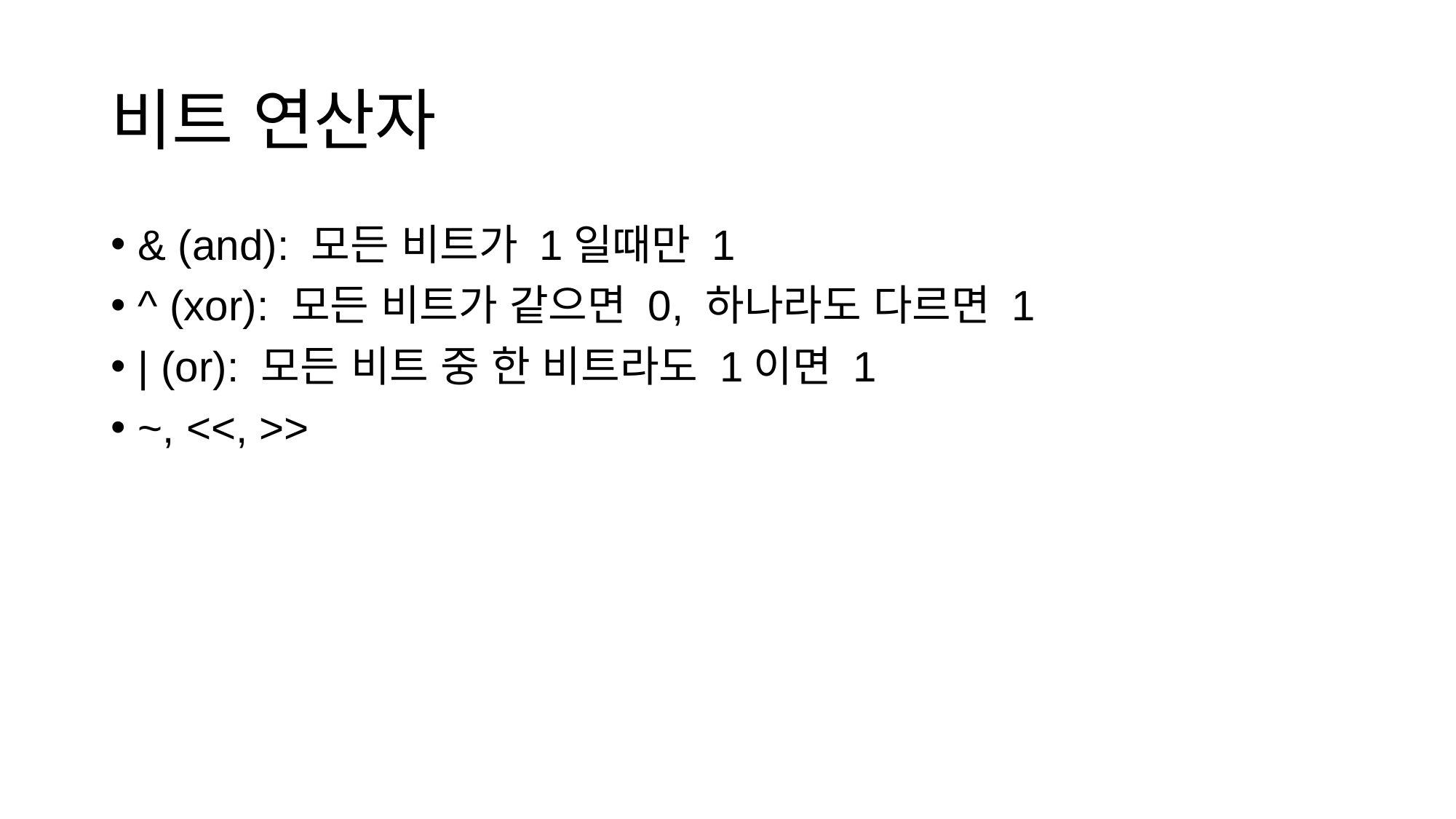

# 비트 연산자
& (and): 모든 비트가 1일때만 1
^ (xor): 모든 비트가 같으면 0, 하나라도 다르면 1
| (or): 모든 비트 중 한 비트라도 1이면 1
~, <<, >>